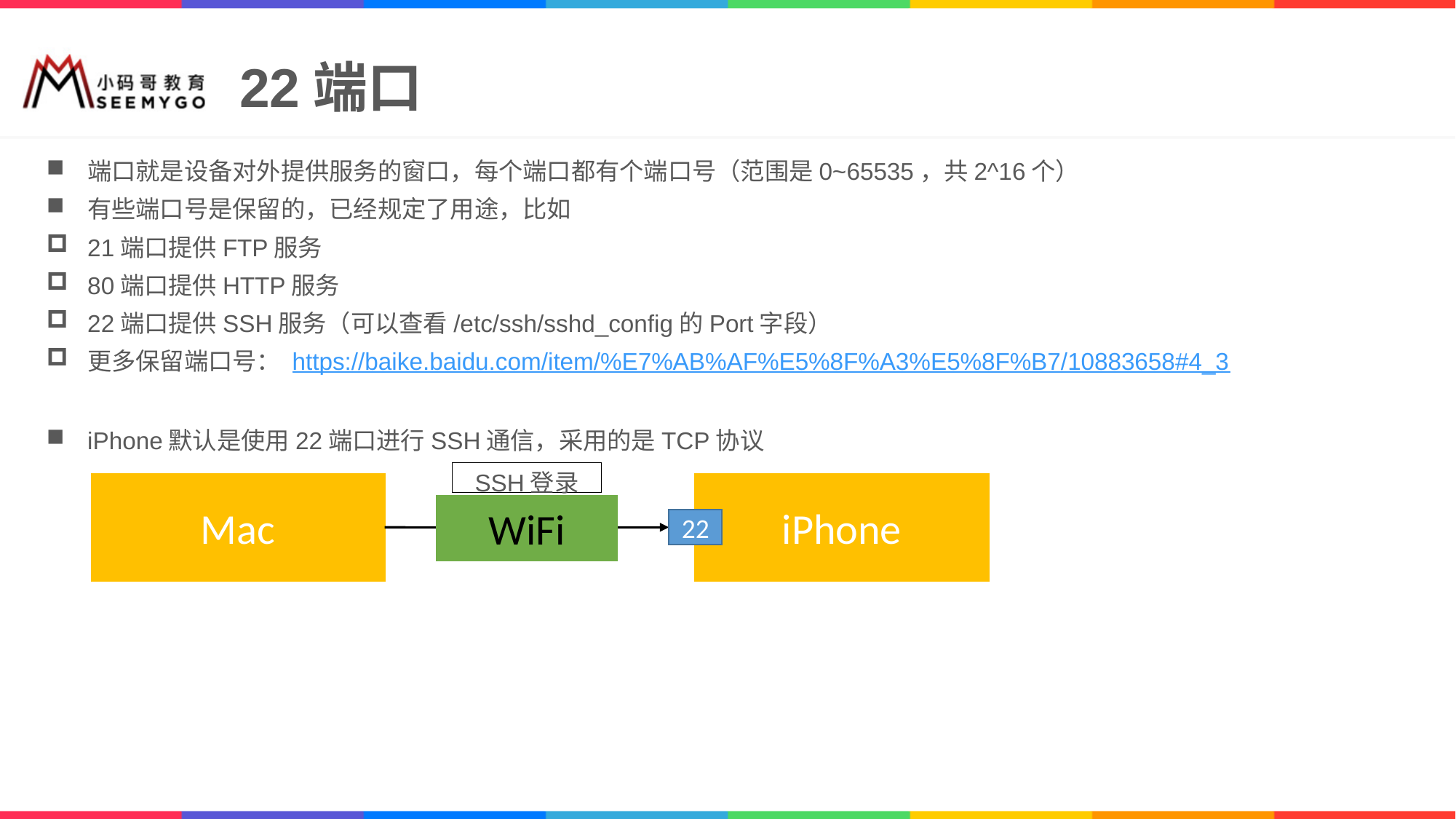

# 22端口
端口就是设备对外提供服务的窗口，每个端口都有个端口号（范围是0~65535，共2^16个）
有些端口号是保留的，已经规定了用途，比如
21端口提供FTP服务
80端口提供HTTP服务
22端口提供SSH服务（可以查看/etc/ssh/sshd_config的Port字段）
更多保留端口号： https://baike.baidu.com/item/%E7%AB%AF%E5%8F%A3%E5%8F%B7/10883658#4_3
iPhone默认是使用22端口进行SSH通信，采用的是TCP协议
SSH登录
iPhone
Mac
WiFi
22